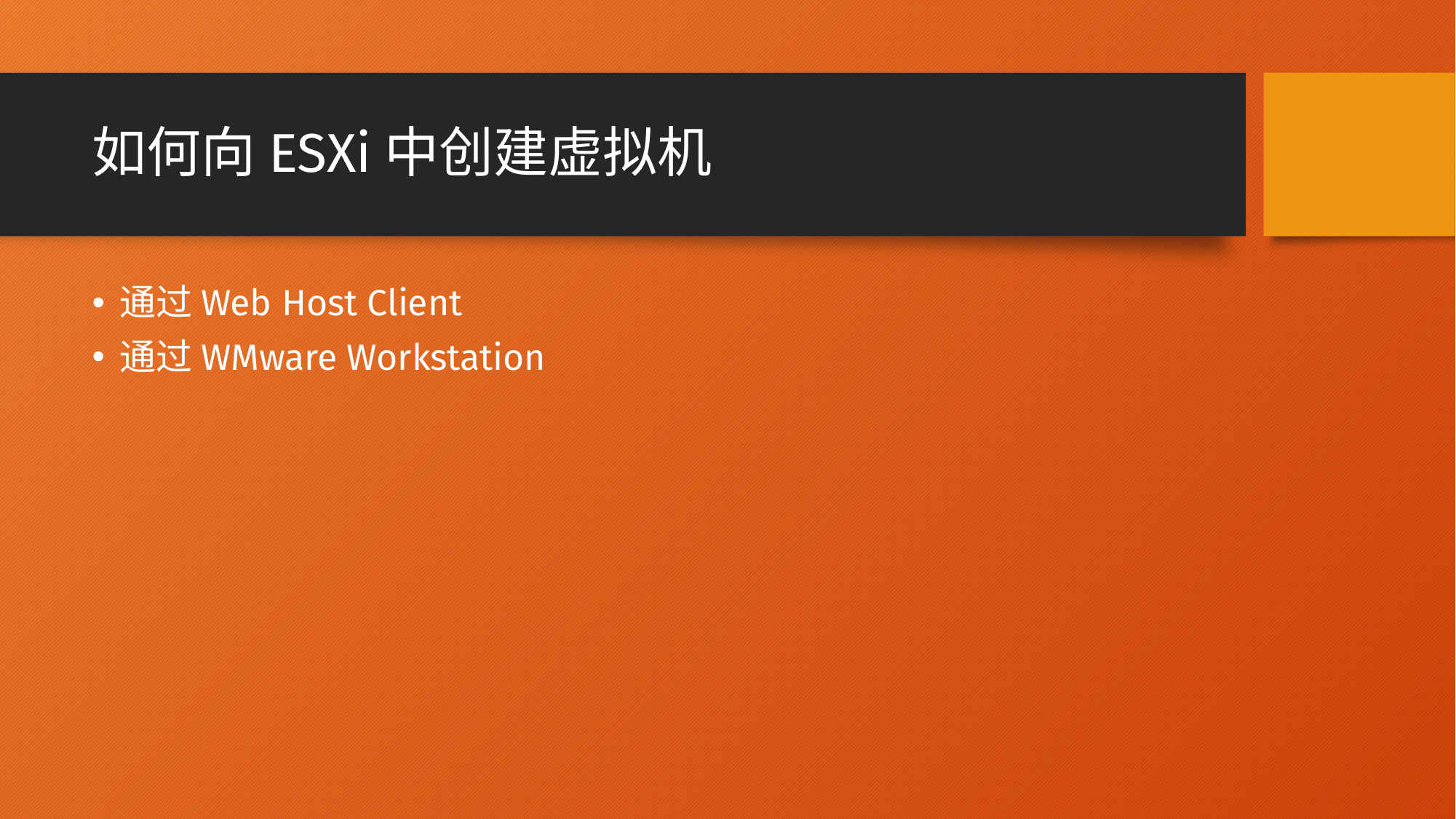

# 如何向ESXi中创建虚拟机
通过Web Host Client
通过WMware Workstation